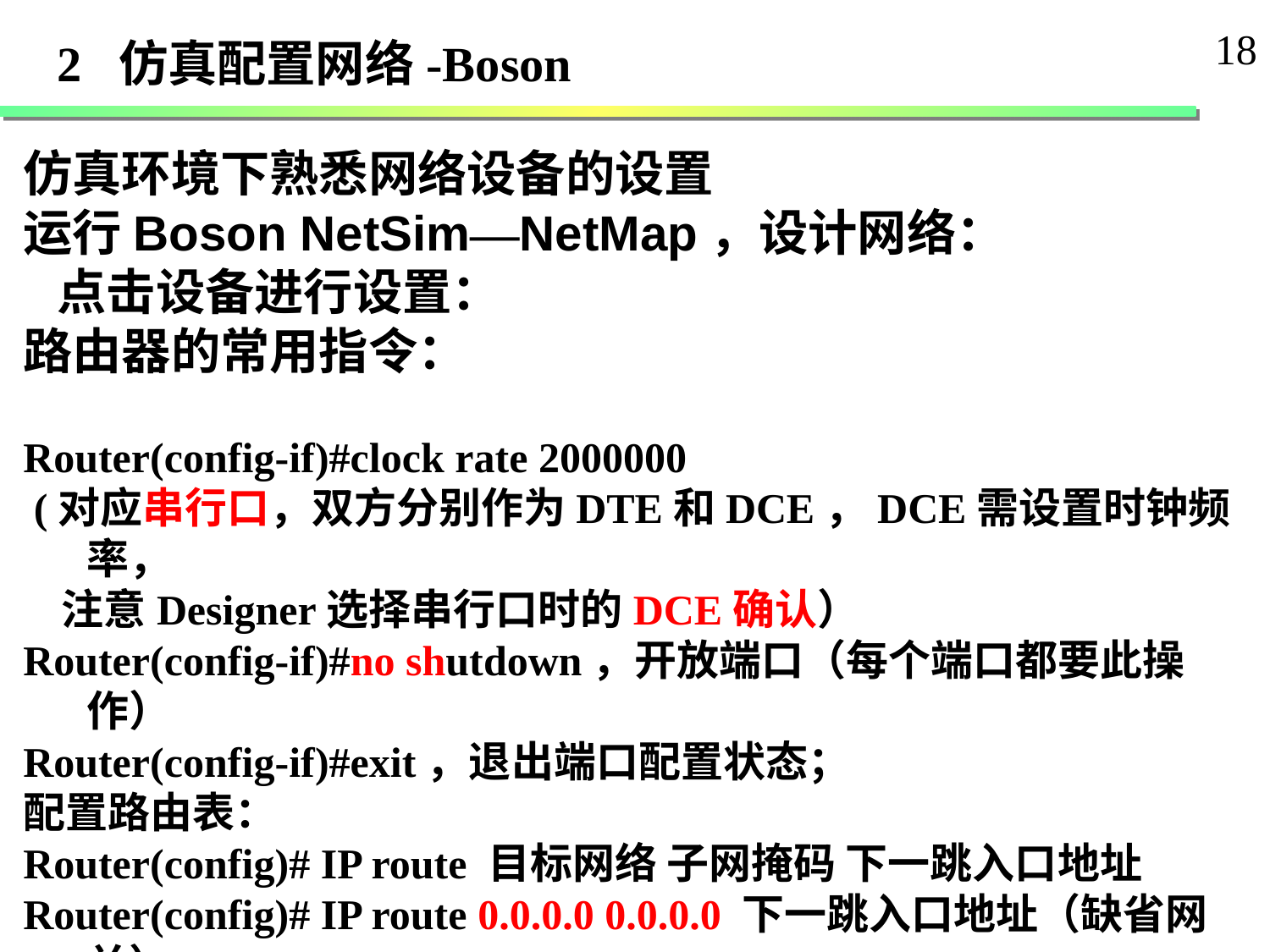

18
2  仿真配置网络-Boson

仿真环境下熟悉网络设备的设置
运行Boson NetSim—NetMap，设计网络：
  点击设备进行设置：
路由器的常用指令：

Router(config-if)#clock rate 2000000
 (对应串行口，双方分别作为DTE和DCE，DCE需设置时钟频率，
   注意Designer选择串行口时的DCE确认）
Router(config-if)#no shutdown，开放端口（每个端口都要此操作）
Router(config-if)#exit，退出端口配置状态；
配置路由表：
Router(config)# IP route 目标网络 子网掩码 下一跳入口地址
Router(config)# IP route 0.0.0.0 0.0.0.0 下一跳入口地址（缺省网关）